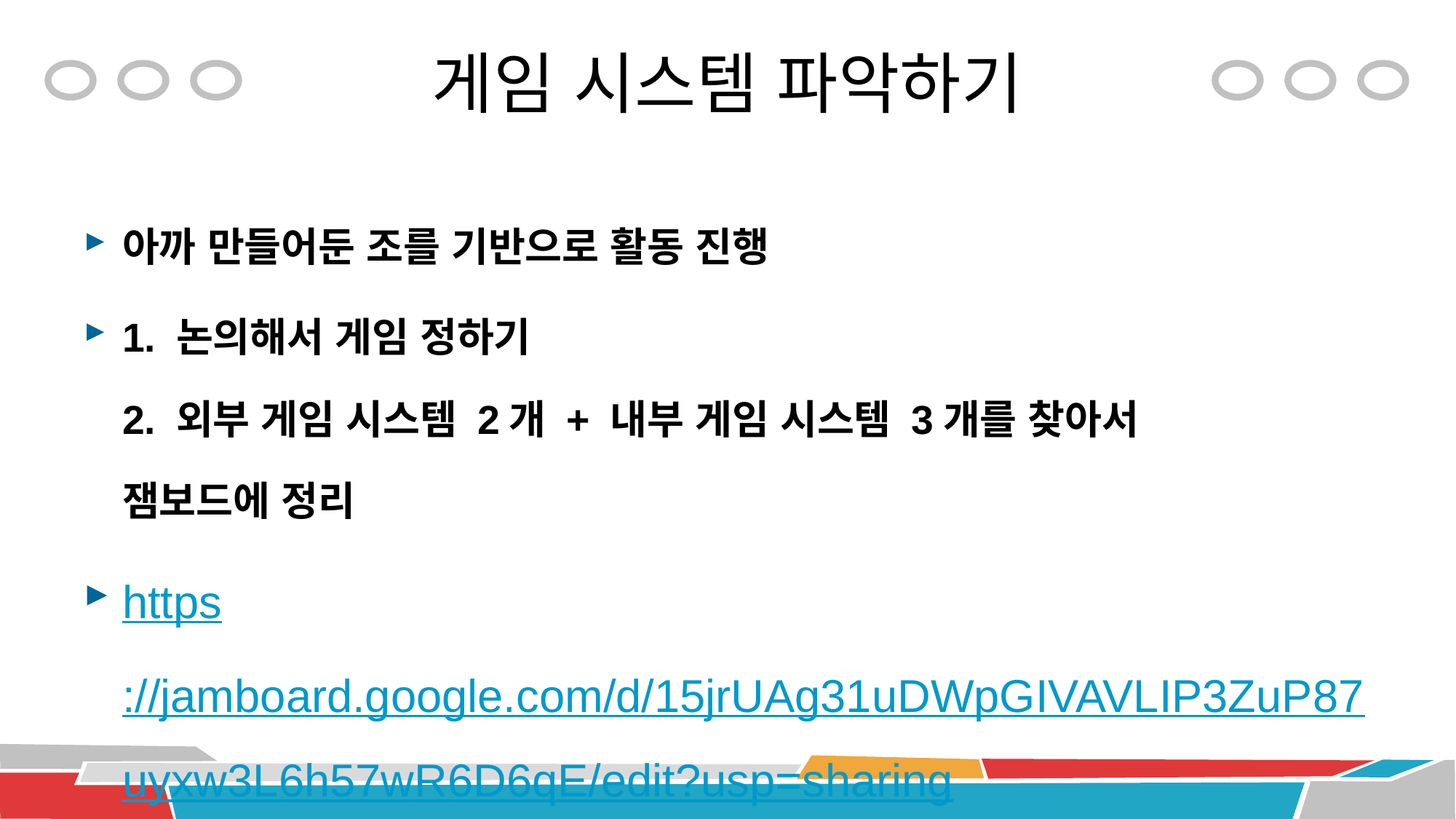

# 게임 시스템 파악하기
아까 만들어둔 조를 기반으로 활동 진행
1. 논의해서 게임 정하기
2. 외부 게임 시스템 2개 + 내부 게임 시스템 3개를 찾아서
잼보드에 정리
https://jamboard.google.com/d/15jrUAg31uDWpGIVAVLIP3ZuP87uyxw3L6h57wR6D6qE/edit?usp=sharing